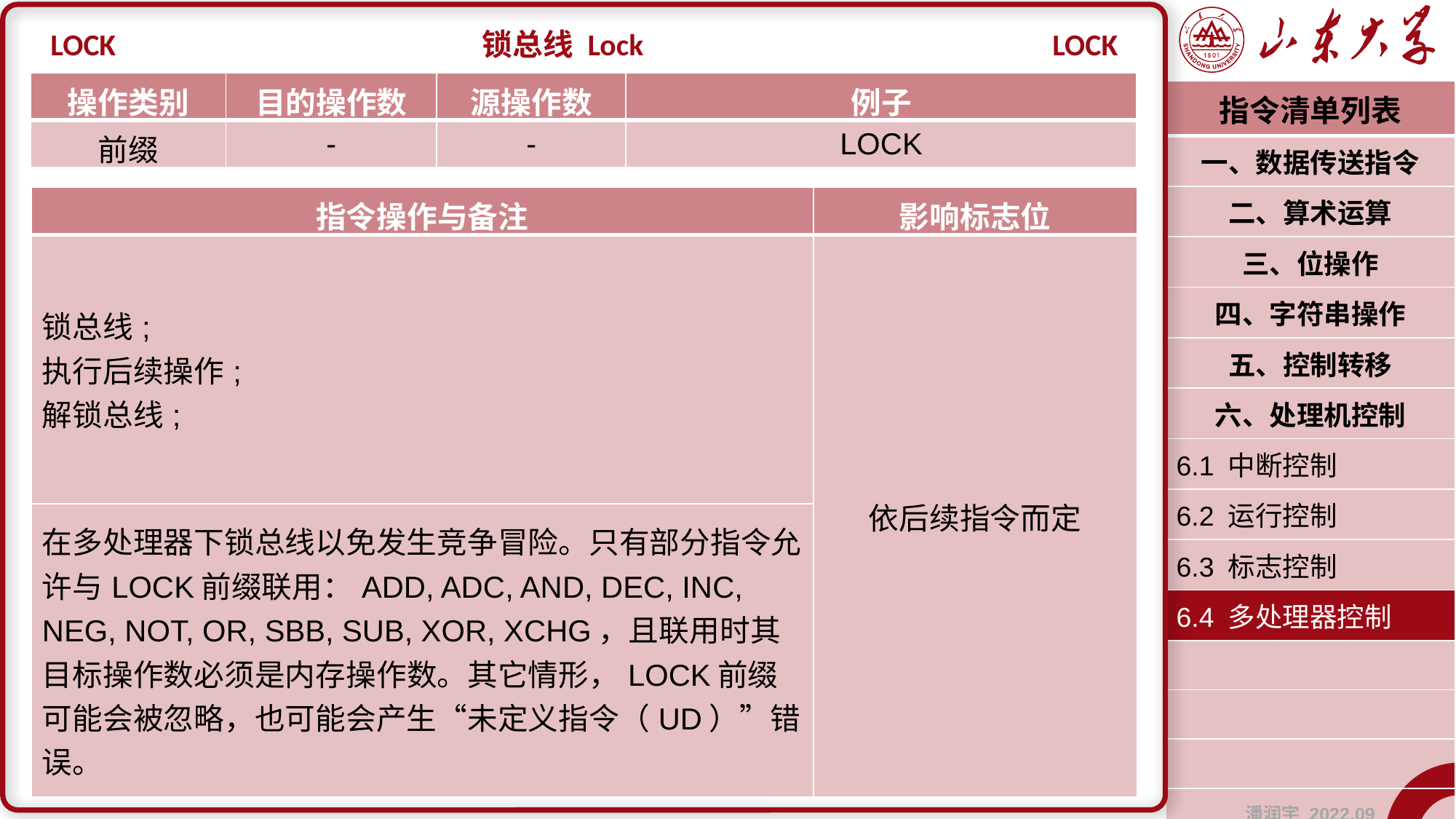

LOCK
锁总线 Lock
LOCK
| 操作类别 | 目的操作数 | 源操作数 | 例子 |
| --- | --- | --- | --- |
| 前缀 | - | - | LOCK |
| 指令清单列表 |
| --- |
| 一、数据传送指令 |
| 二、算术运算 |
| 三、位操作 |
| 四、字符串操作 |
| 五、控制转移 |
| 六、处理机控制 |
| 6.1 中断控制 |
| 6.2 运行控制 |
| 6.3 标志控制 |
| 6.4 多处理器控制 |
|  |
|  |
|  |
| 潘润宇 2022.09 |
| 指令操作与备注 | 影响标志位 |
| --- | --- |
| 锁总线; 执行后续操作; 解锁总线; | 依后续指令而定 |
| 在多处理器下锁总线以免发生竞争冒险。只有部分指令允许与LOCK前缀联用：ADD, ADC, AND, DEC, INC, NEG, NOT, OR, SBB, SUB, XOR, XCHG，且联用时其目标操作数必须是内存操作数。其它情形，LOCK前缀可能会被忽略，也可能会产生“未定义指令（UD）”错误。 |  |